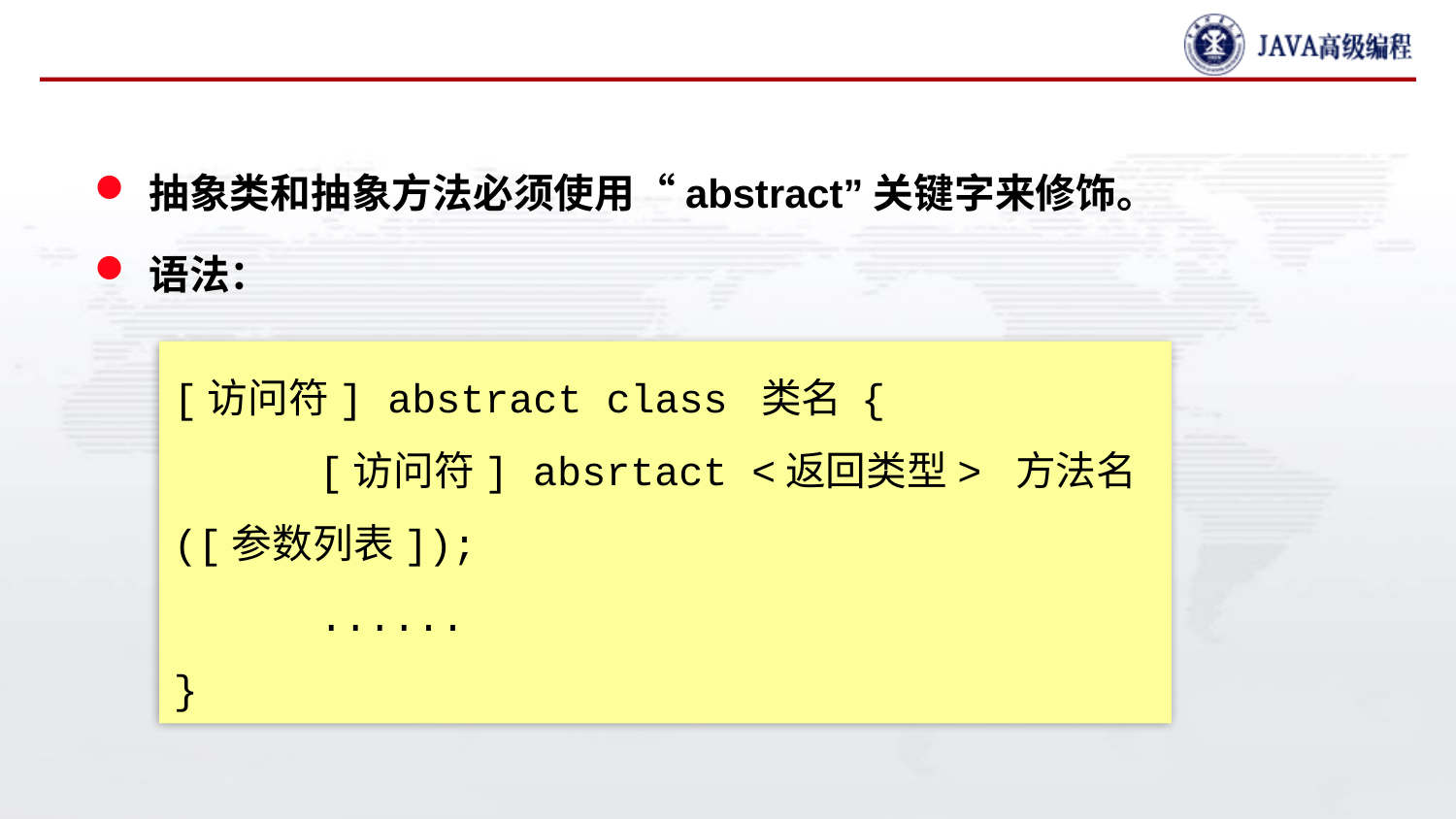

#
抽象类和抽象方法必须使用“abstract”关键字来修饰。
语法：

[访问符] abstract class 类名 {
	[访问符] absrtact <返回类型> 方法名([参数列表]);
	......
}